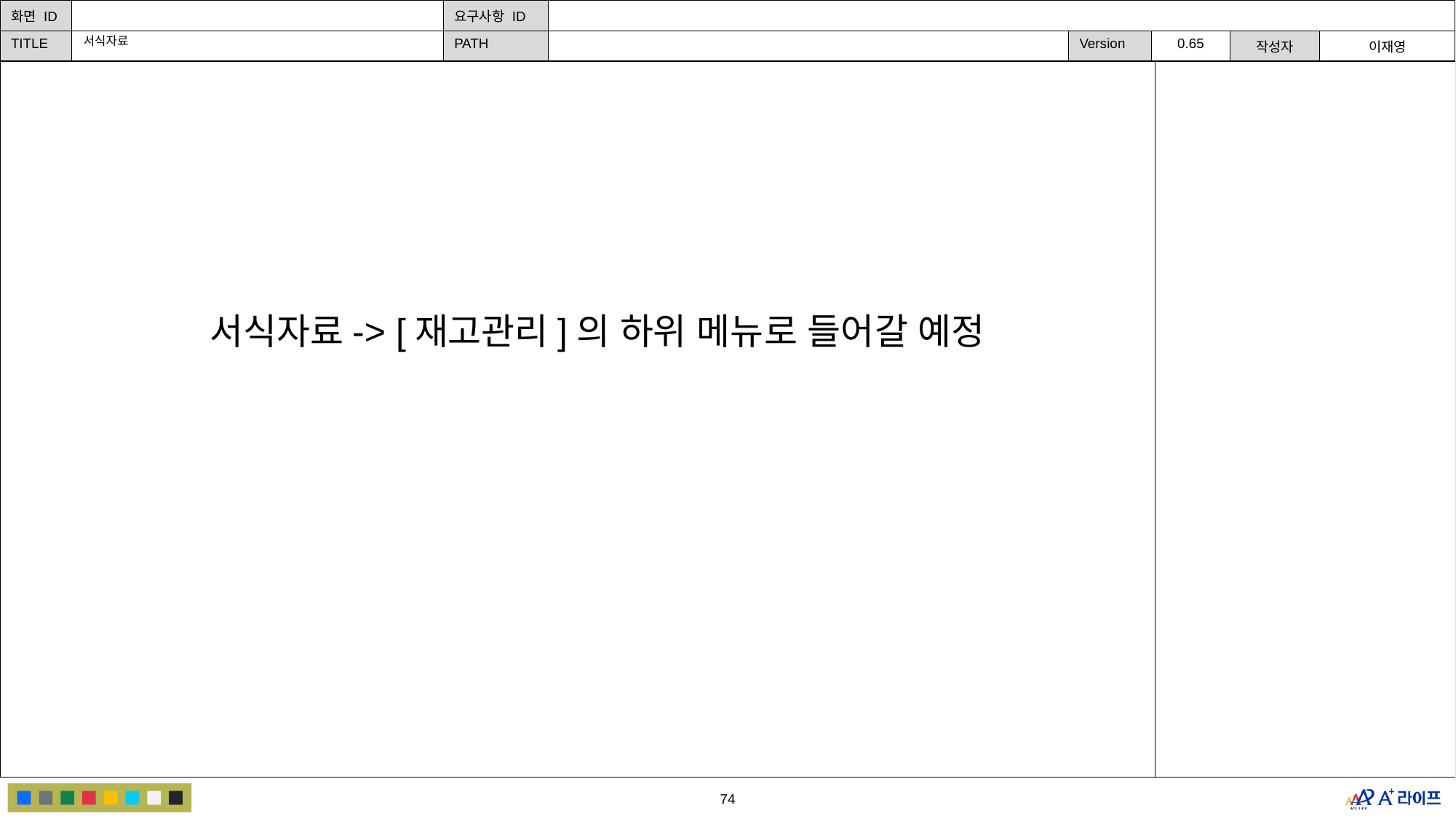

서식자료
서식자료-> [재고관리]의 하위 메뉴로 들어갈 예정